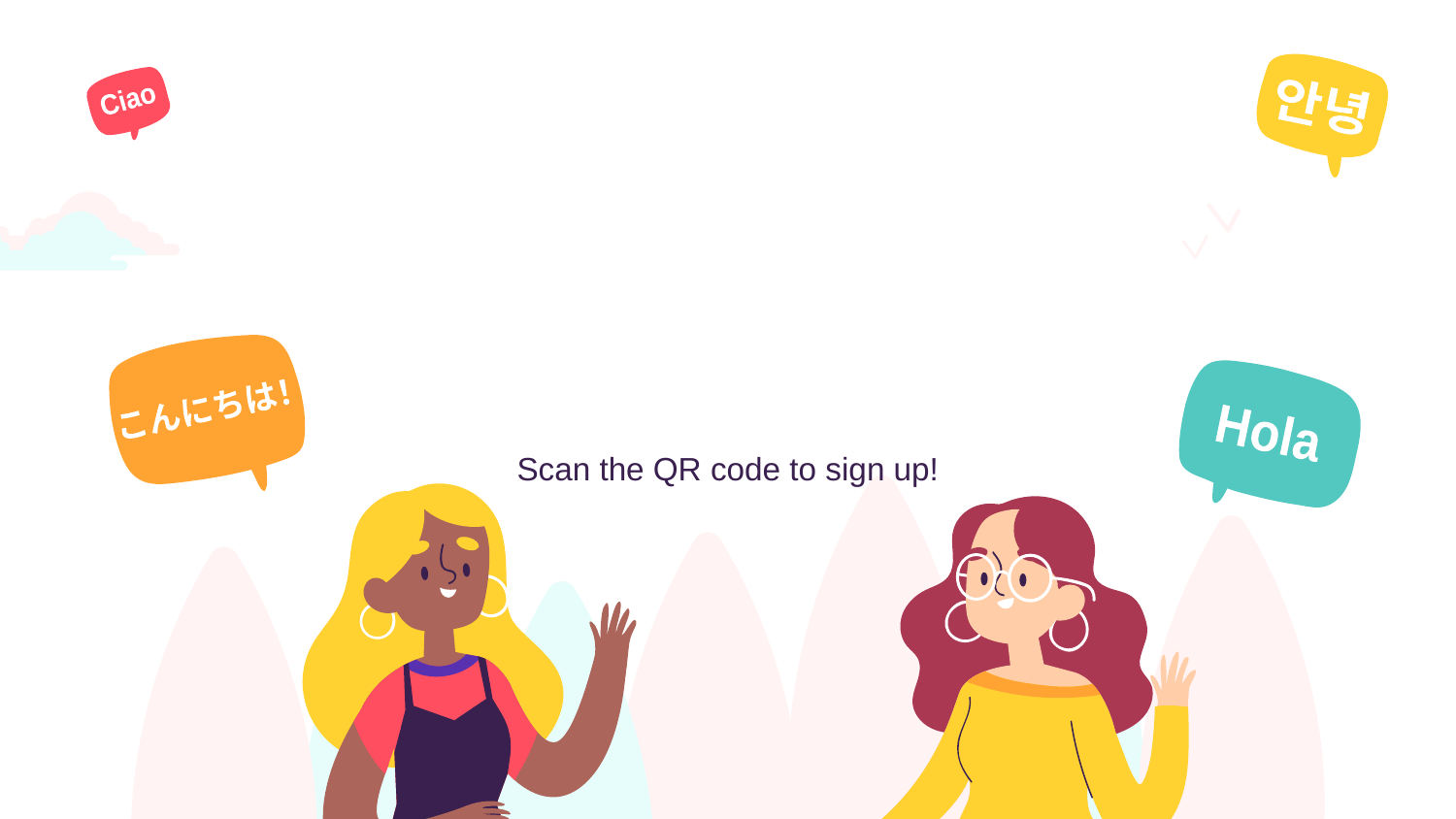

안녕
Ciao

こんにちは！
Hola
Scan the QR code to sign up!